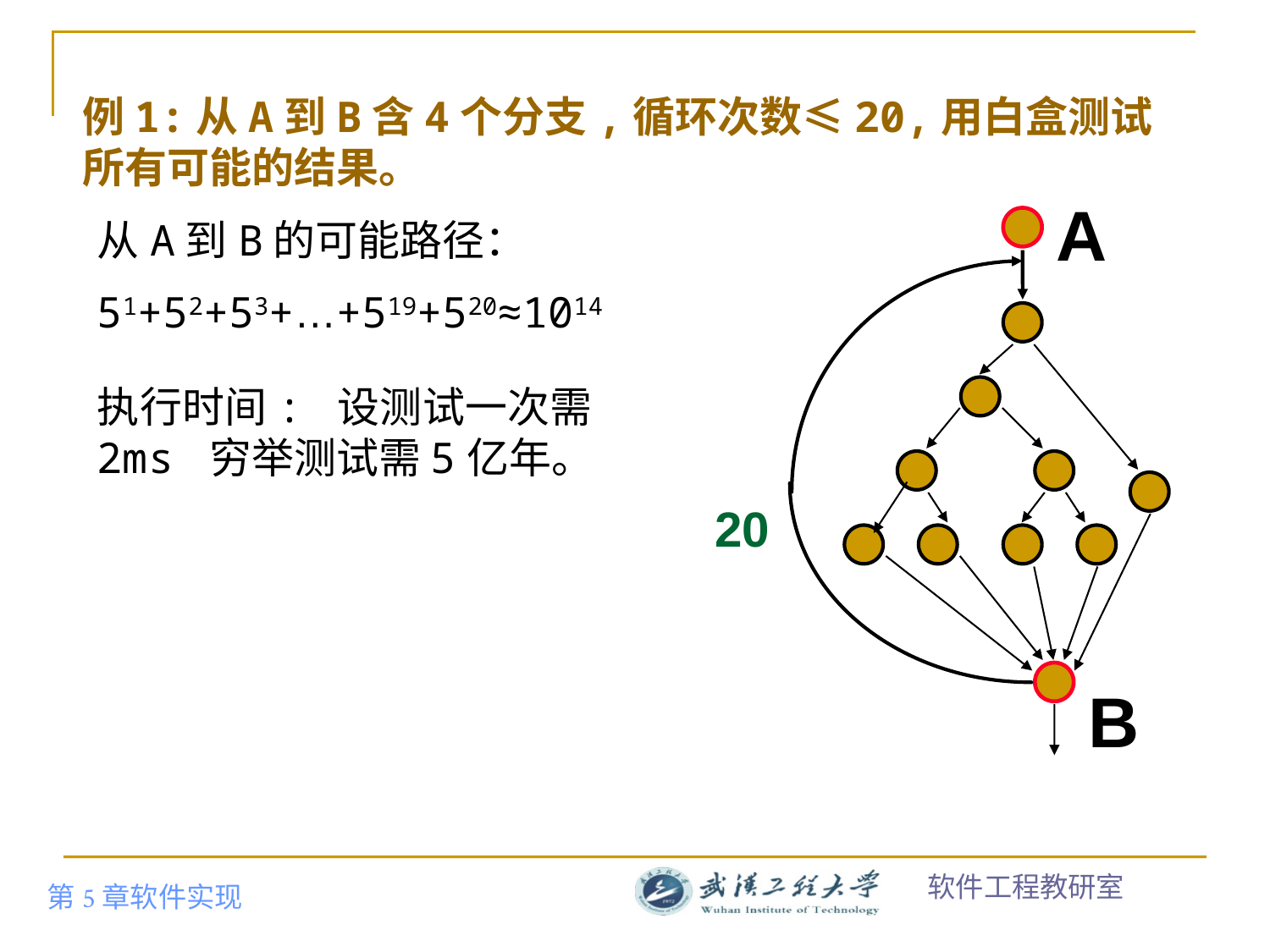

# 例1:从A到B含4个分支,循环次数≤20,用白盒测试所有可能的结果。
A

20

B

从A到B的可能路径：
51+52+53+…+519+520≈1014
执行时间: 设测试一次需2ms 穷举测试需5亿年。